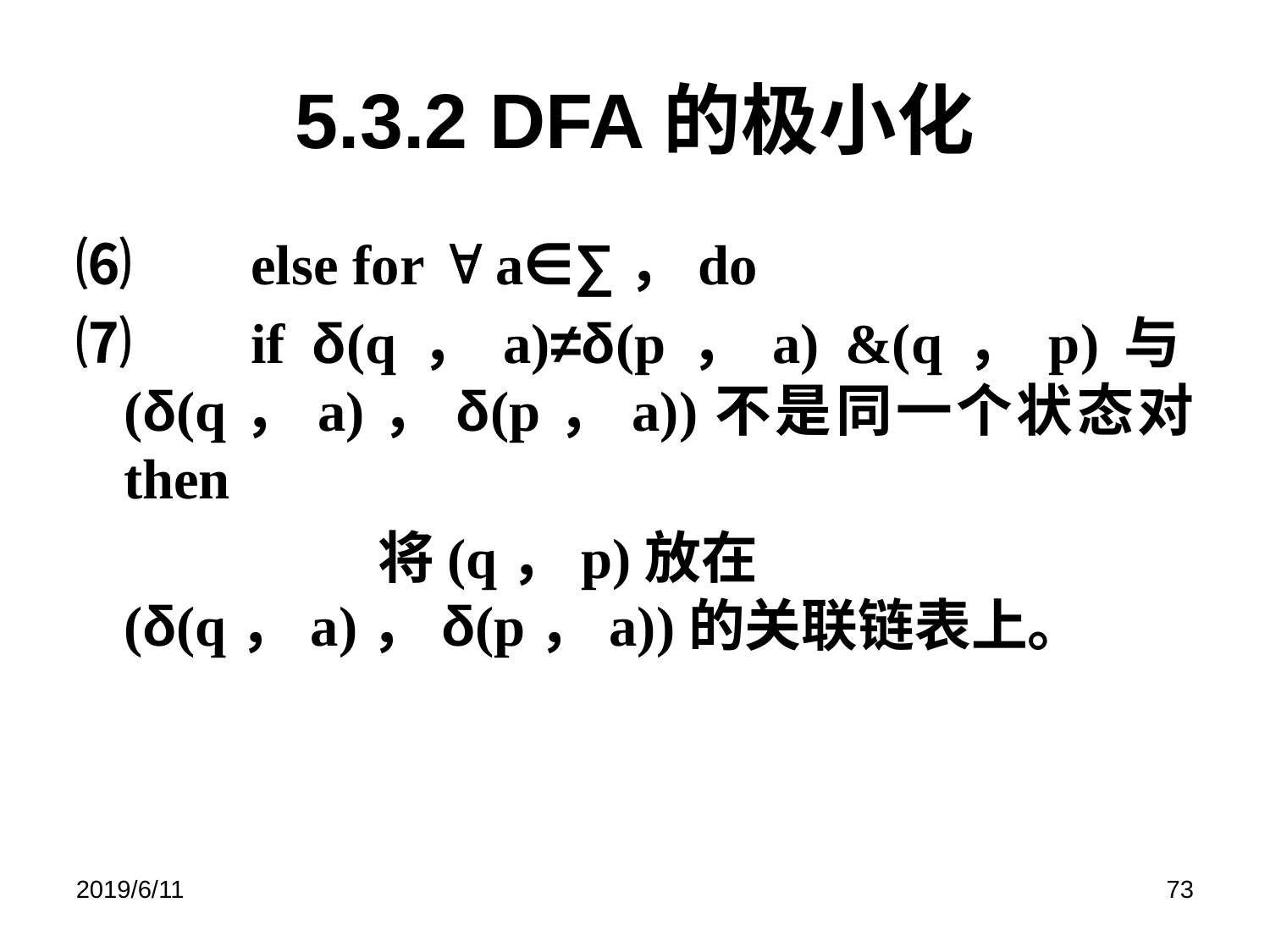

# 5.3.2 DFA的极小化
⑹	else for ∀ a∈∑，do
⑺	if δ(q，a)≠δ(p，a) &(q，p)与(δ(q，a)，δ(p，a))不是同一个状态对 then
			将(q，p)放在(δ(q，a)，δ(p，a))的关联链表上。
2019/6/11
73